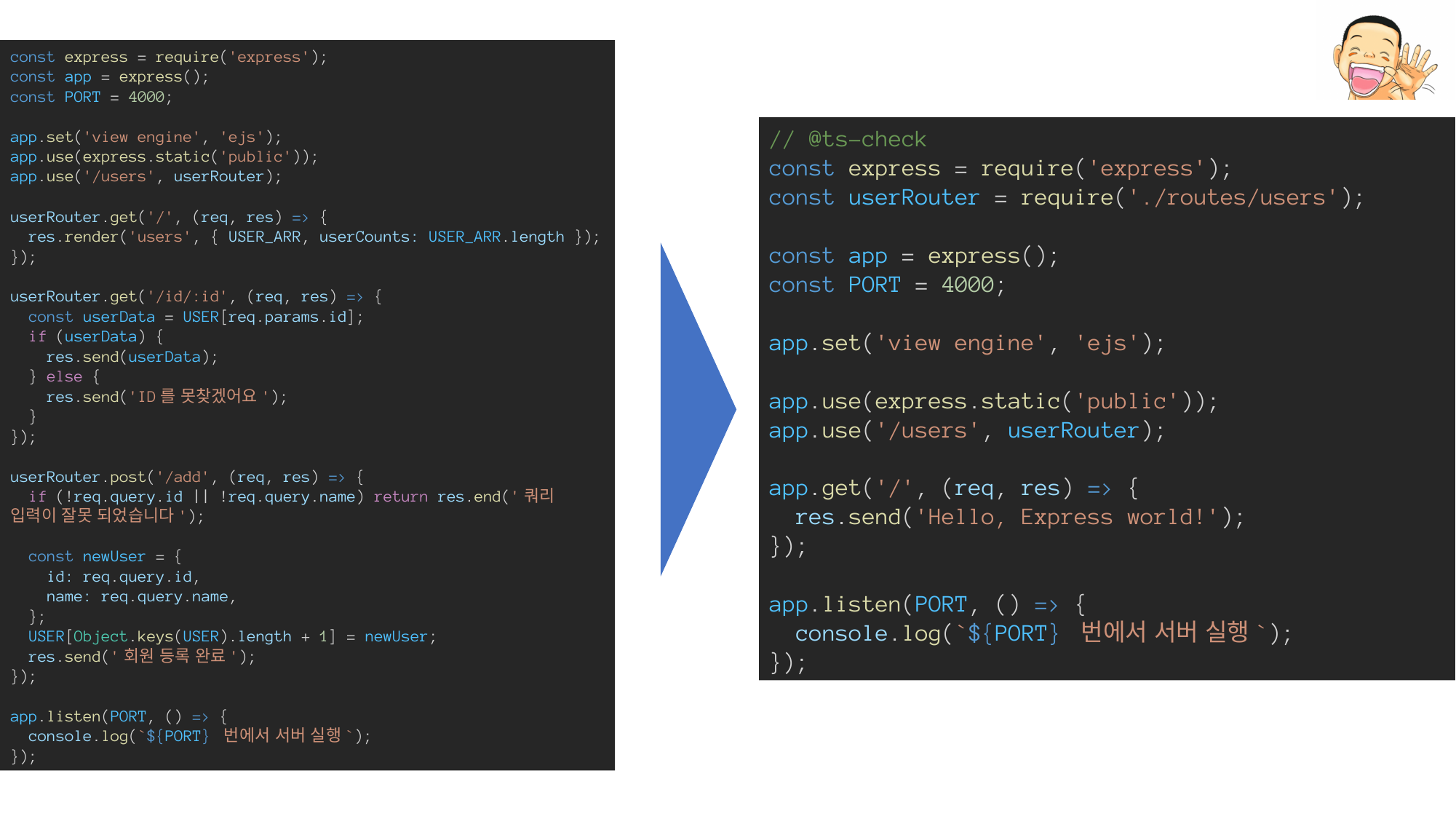

const express = require('express');
const app = express();
const PORT = 4000;
app.set('view engine', 'ejs');
app.use(express.static('public'));
app.use('/users', userRouter);
userRouter.get('/', (req, res) => {
  res.render('users', { USER_ARR, userCounts: USER_ARR.length });
});
userRouter.get('/id/:id', (req, res) => {
  const userData = USER[req.params.id];
  if (userData) {
    res.send(userData);
  } else {
    res.send('ID를 못찾겠어요');
  }
});
userRouter.post('/add', (req, res) => {
  if (!req.query.id || !req.query.name) return res.end('쿼리 입력이 잘못 되었습니다');
  const newUser = {
    id: req.query.id,
    name: req.query.name,
  };
  USER[Object.keys(USER).length + 1] = newUser;
  res.send('회원 등록 완료');
});

app.listen(PORT, () => {
  console.log(`${PORT} 번에서 서버 실행`);
});
// @ts-check
const express = require('express');
const userRouter = require('./routes/users');
const app = express();
const PORT = 4000;
app.set('view engine', 'ejs');
app.use(express.static('public'));
app.use('/users', userRouter);
app.get('/', (req, res) => {
  res.send('Hello, Express world!');
});
app.listen(PORT, () => {
  console.log(`${PORT} 번에서 서버 실행`);
});